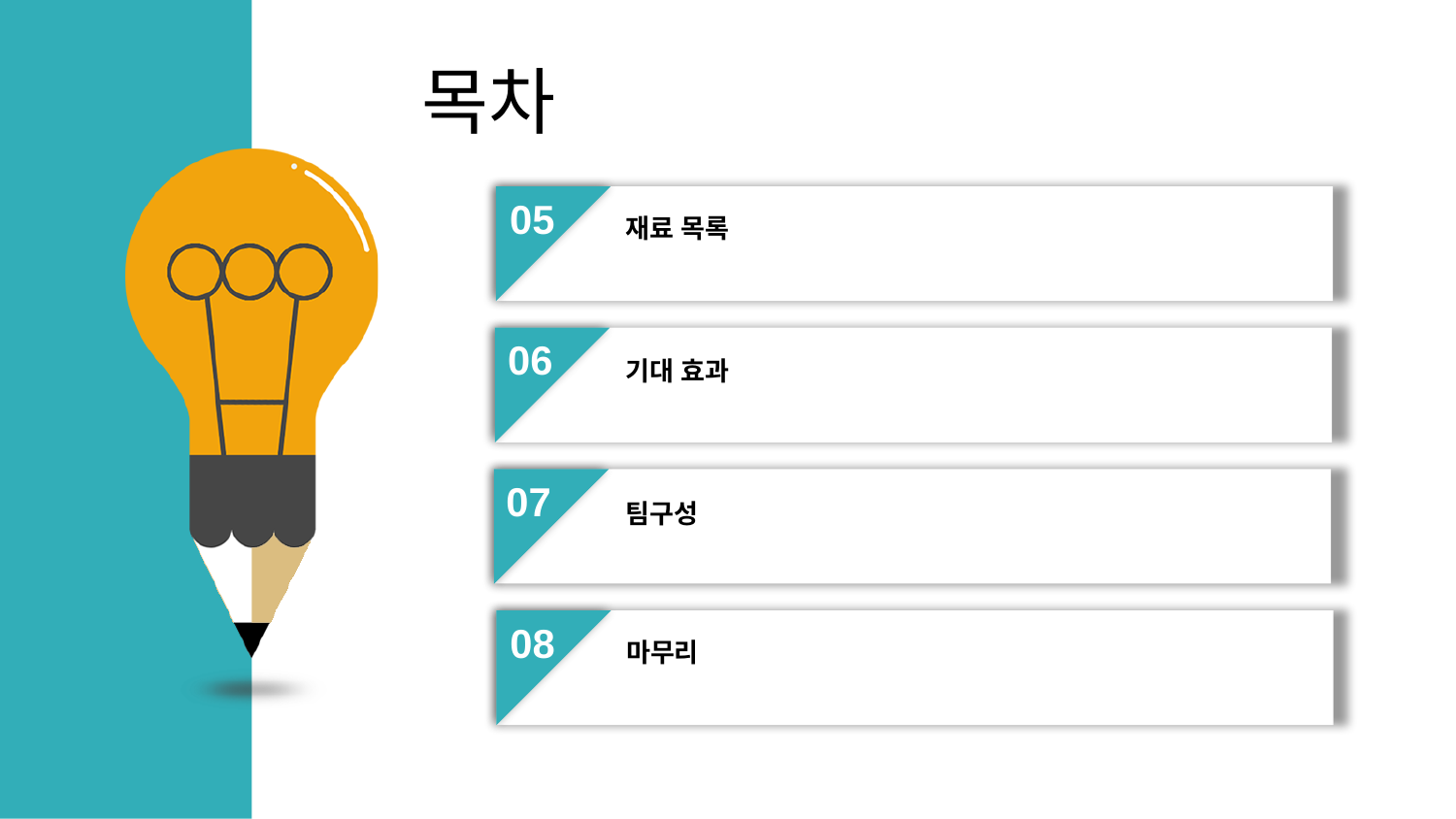

목차
05

재료 목록

06

기대 효과

07

팀구성

08

마무리